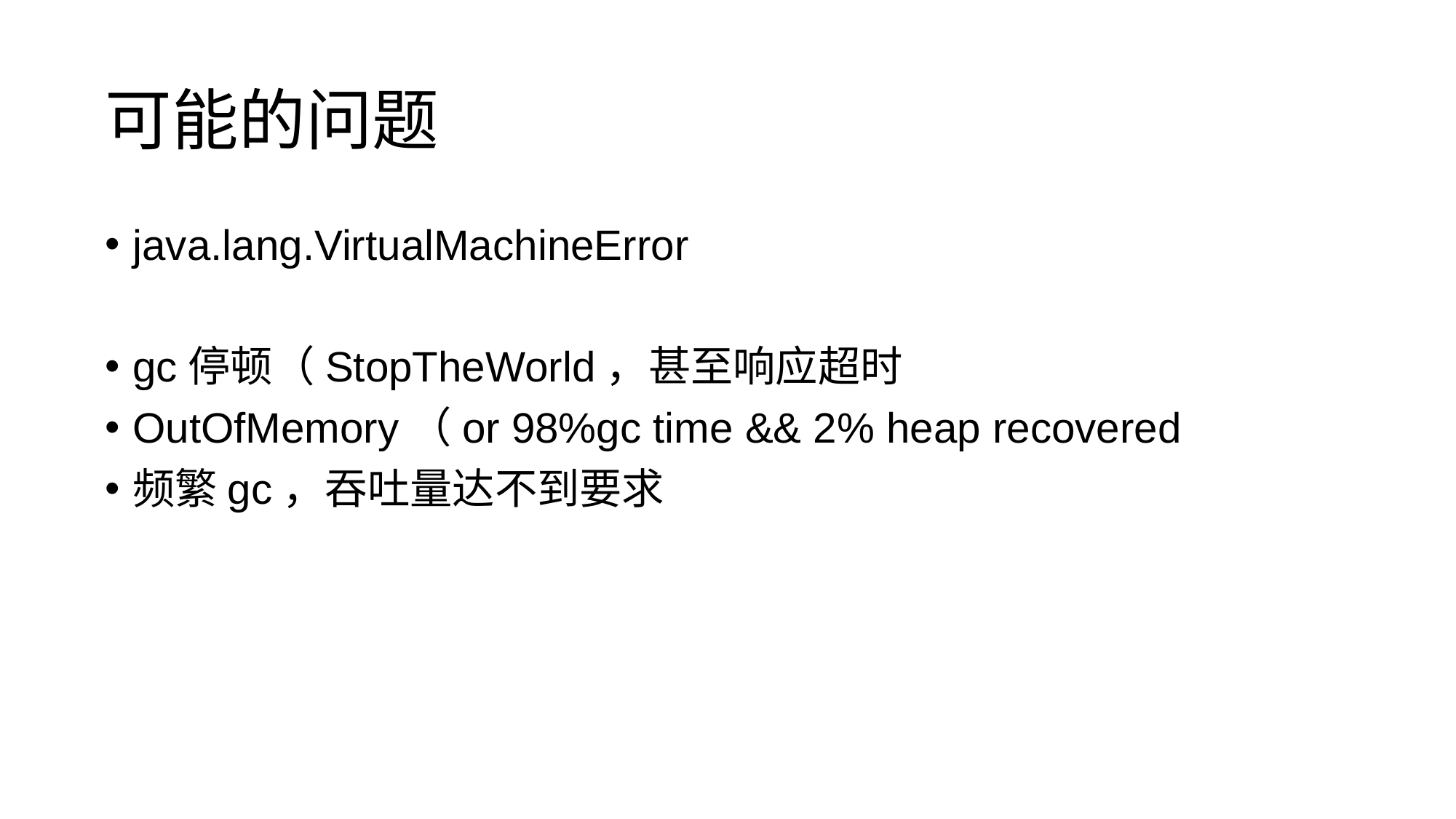

# 可能的问题
java.lang.VirtualMachineError

gc停顿（StopTheWorld，甚至响应超时
OutOfMemory（or 98%gc time && 2% heap recovered
频繁gc，吞吐量达不到要求